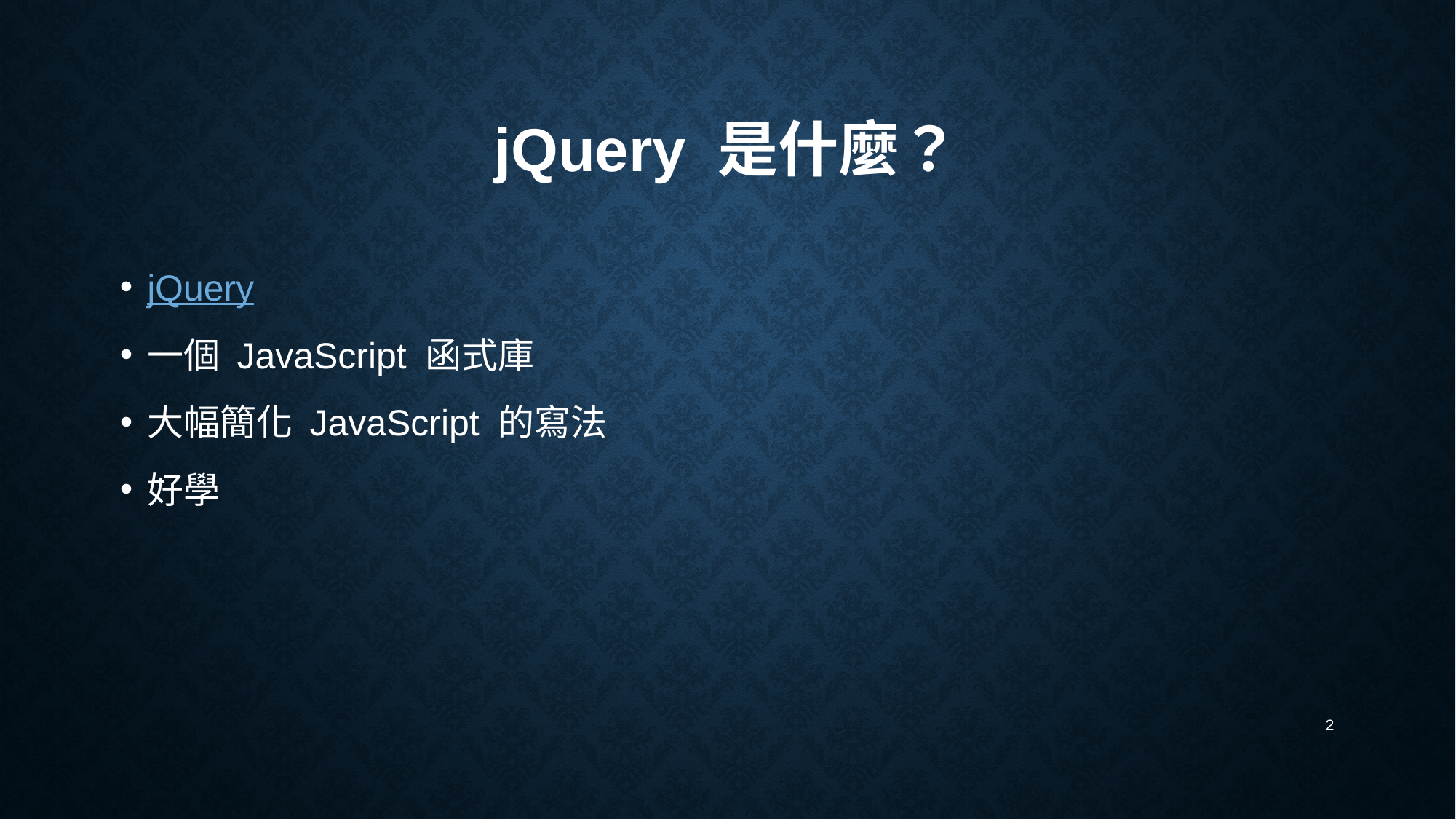

# jQuery 是什麼？
jQuery
一個 JavaScript 函式庫
大幅簡化 JavaScript 的寫法
好學
2